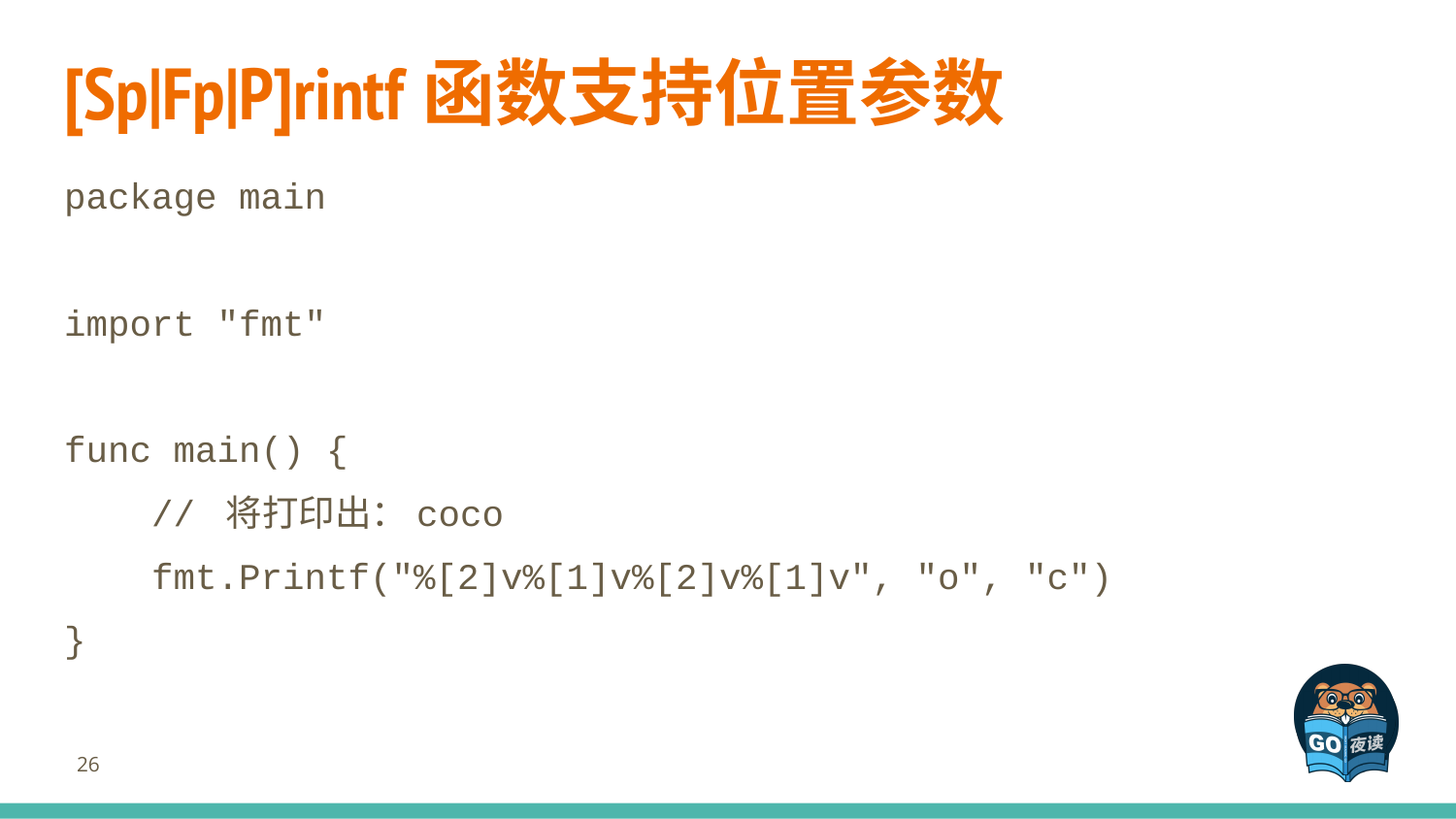

# [Sp|Fp|P]rintf函数支持位置参数
package main

import "fmt"

func main() {
    // 将打印出：coco
    fmt.Printf("%[2]v%[1]v%[2]v%[1]v", "o", "c")
}
26